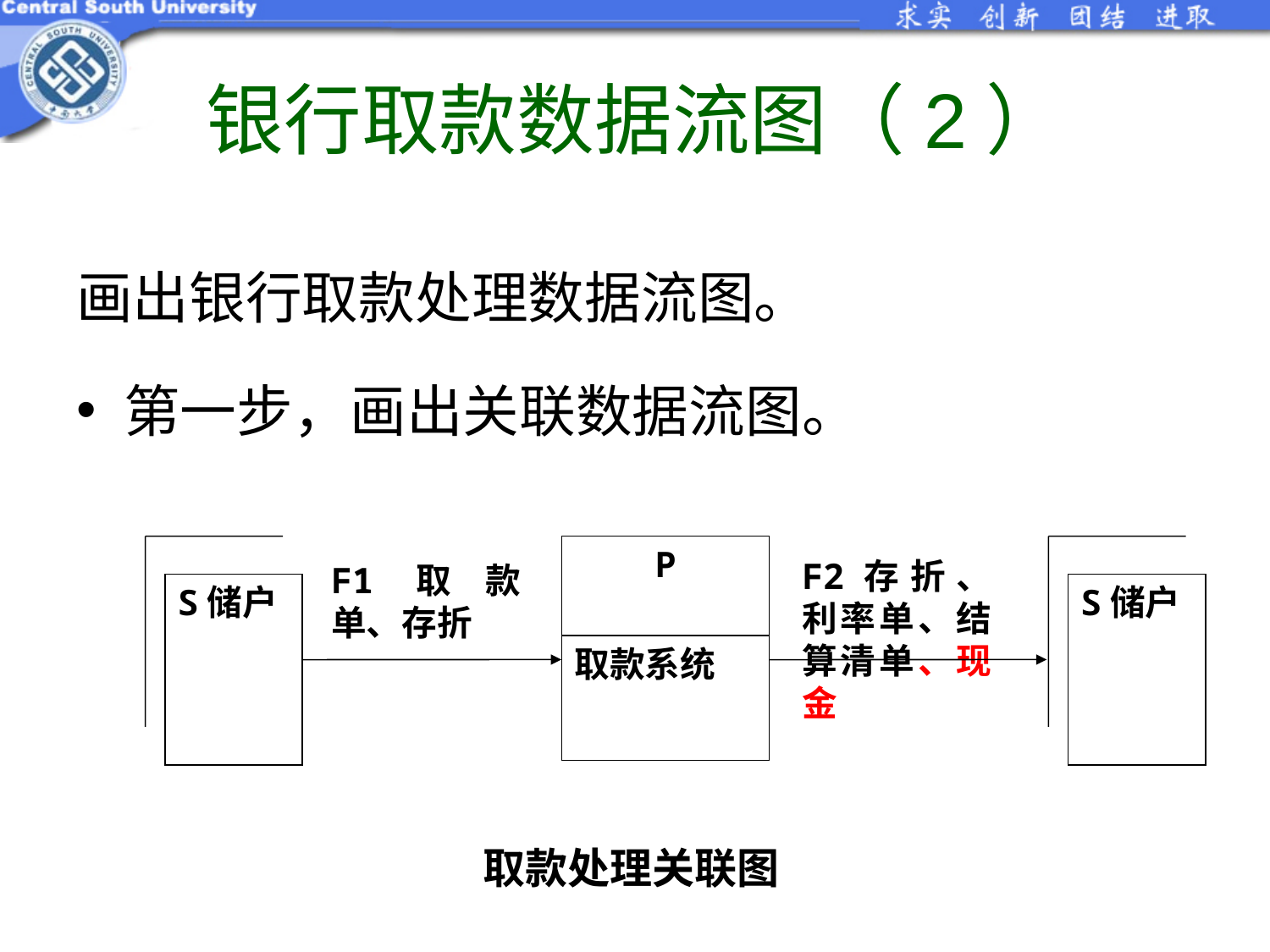

# 银行取款数据流图（2）
画出银行取款处理数据流图。
第一步，画出关联数据流图。

S储户
P
取款系统

S储户
F2存折、利率单、结算清单、现金
F1取款单、存折

  取款处理关联图